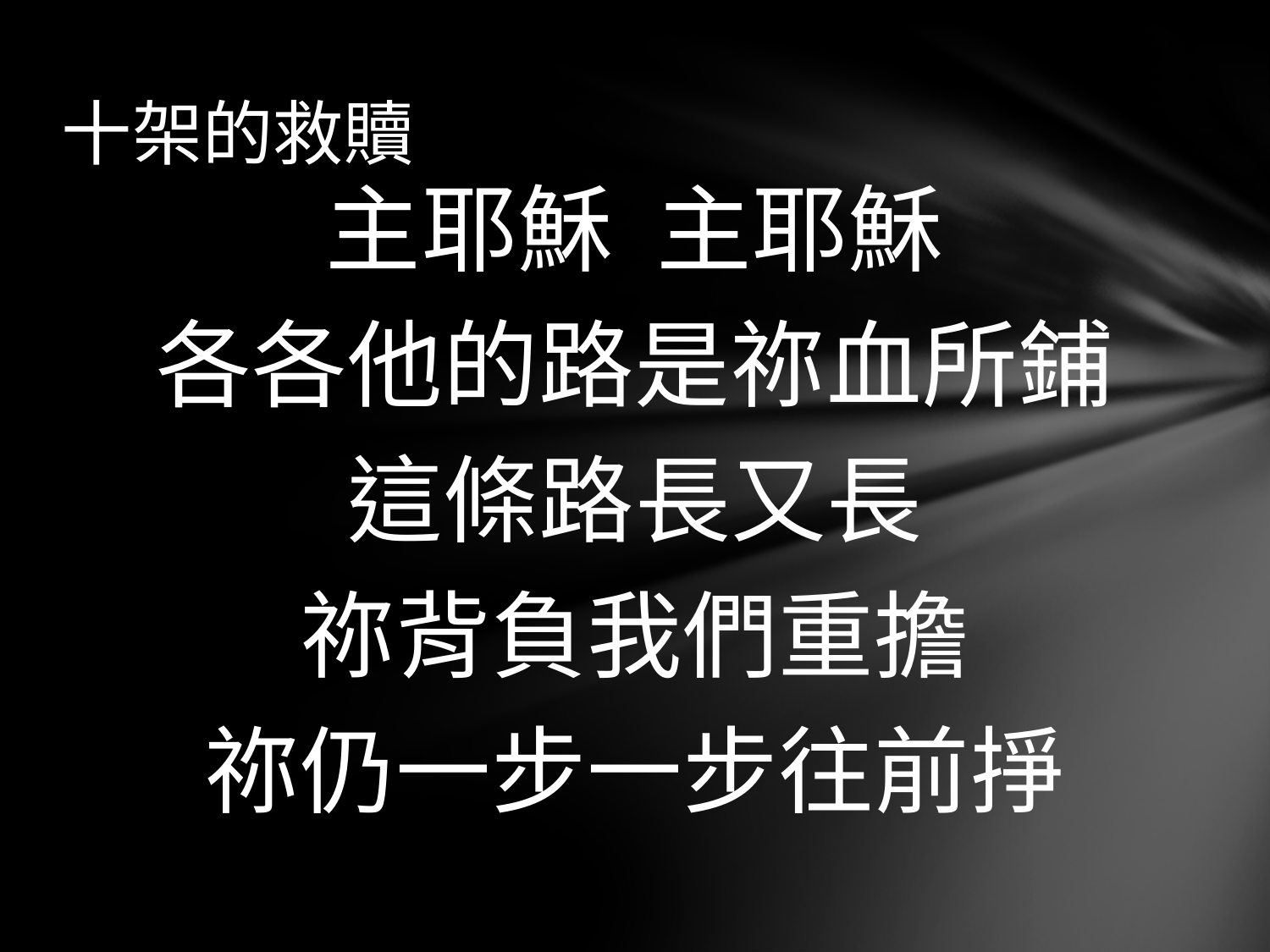

# 十架的救贖
主耶穌  主耶穌
各各他的路是祢血所鋪
這條路長又長
祢背負我們重擔
祢仍一步一步往前掙